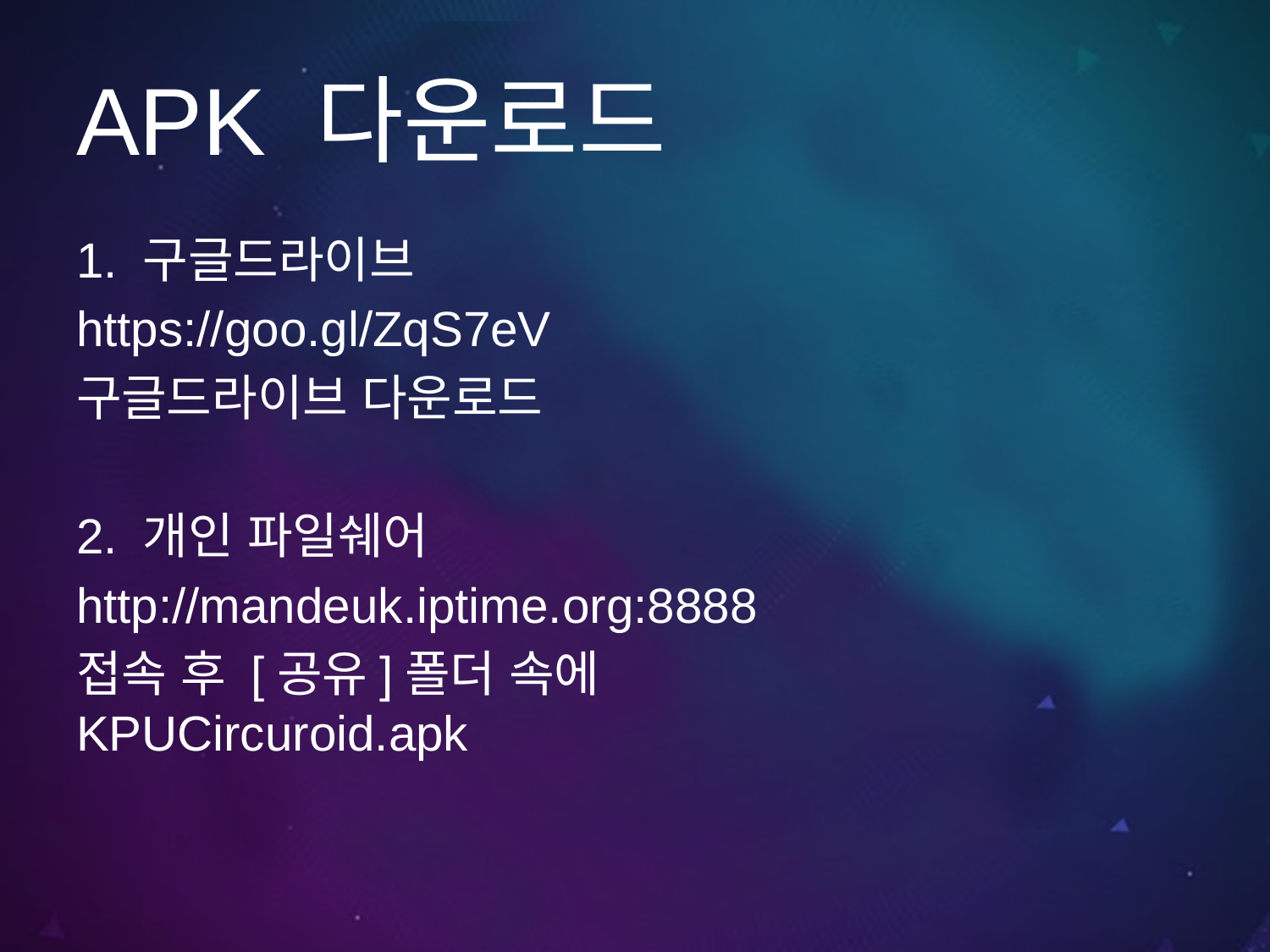

# APK 다운로드
1. 구글드라이브
https://goo.gl/ZqS7eV
구글드라이브 다운로드

2. 개인 파일쉐어
http://mandeuk.iptime.org:8888
접속 후 [공유]폴더 속에 KPUCircuroid.apk